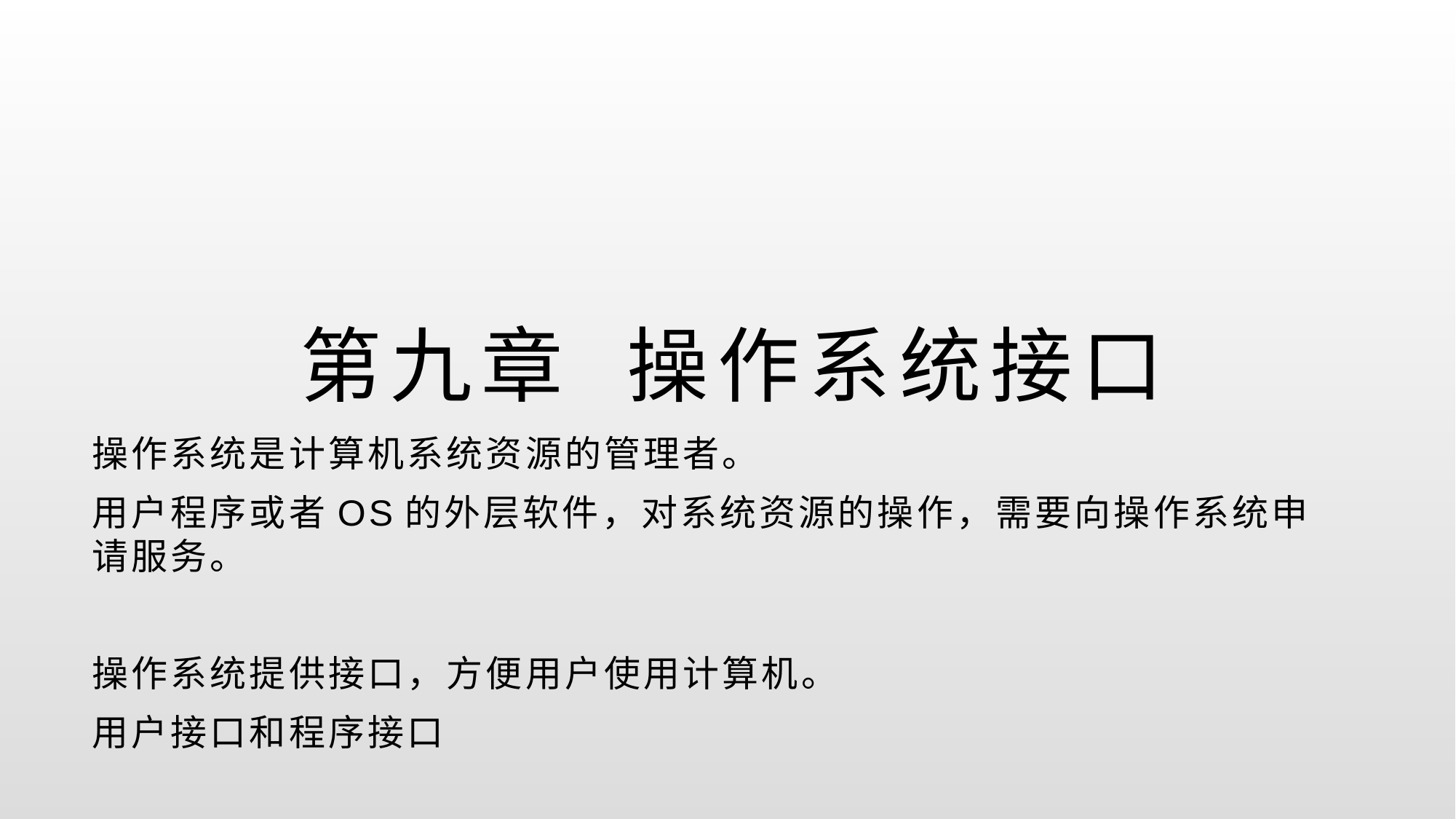

# 第九章  操作系统接口
操作系统是计算机系统资源的管理者。
用户程序或者OS的外层软件，对系统资源的操作，需要向操作系统申请服务。

操作系统提供接口，方便用户使用计算机。
用户接口和程序接口